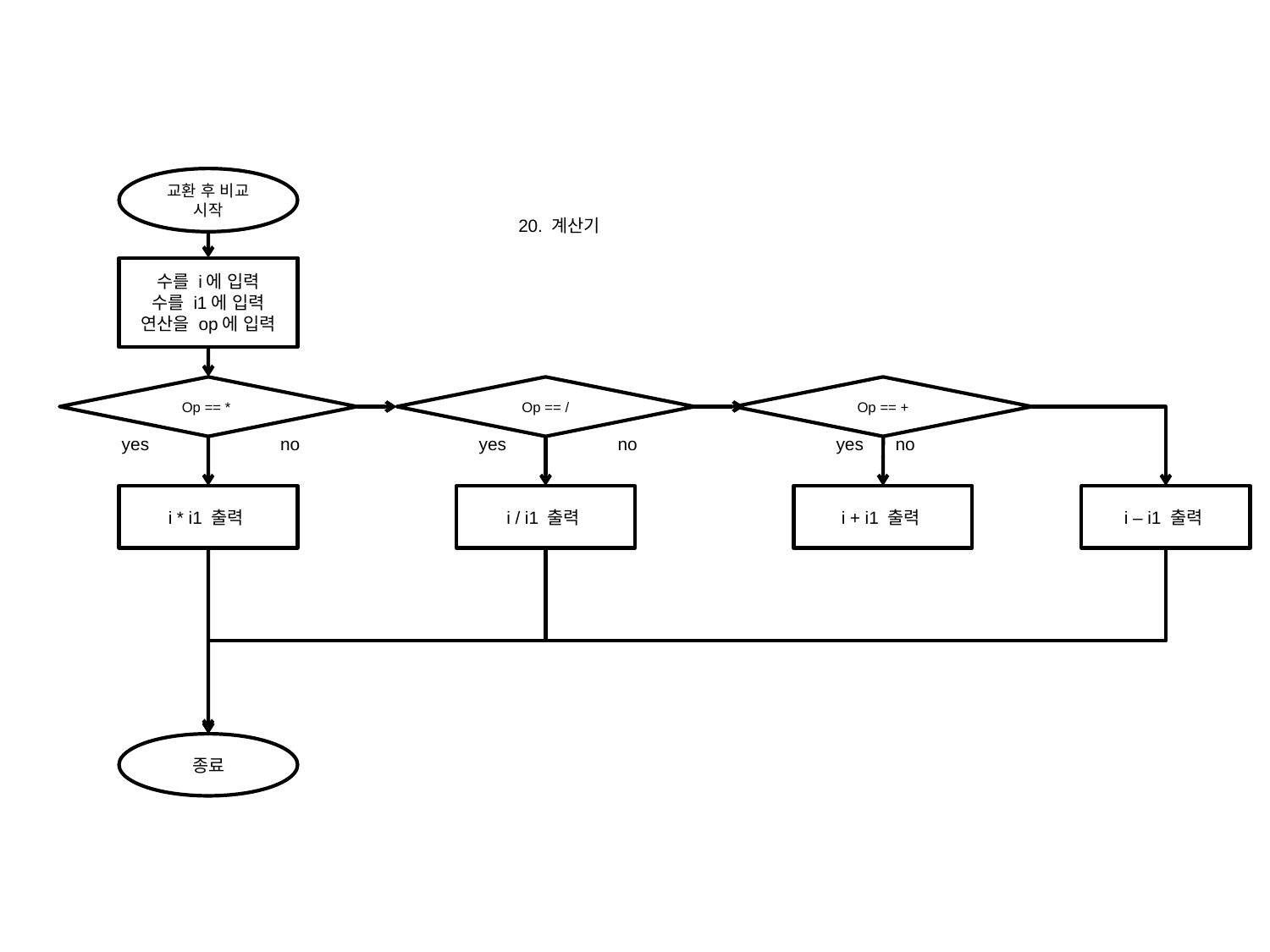

교환 후 비교 시작
yes
종료
20. 계산기
수를 i에 입력
수를 i1에 입력
연산을 op에 입력
Op == *
Op == /
Op == +
no
yes
no
yes
no
i * i1 출력
i / i1 출력
i + i1 출력
i – i1 출력